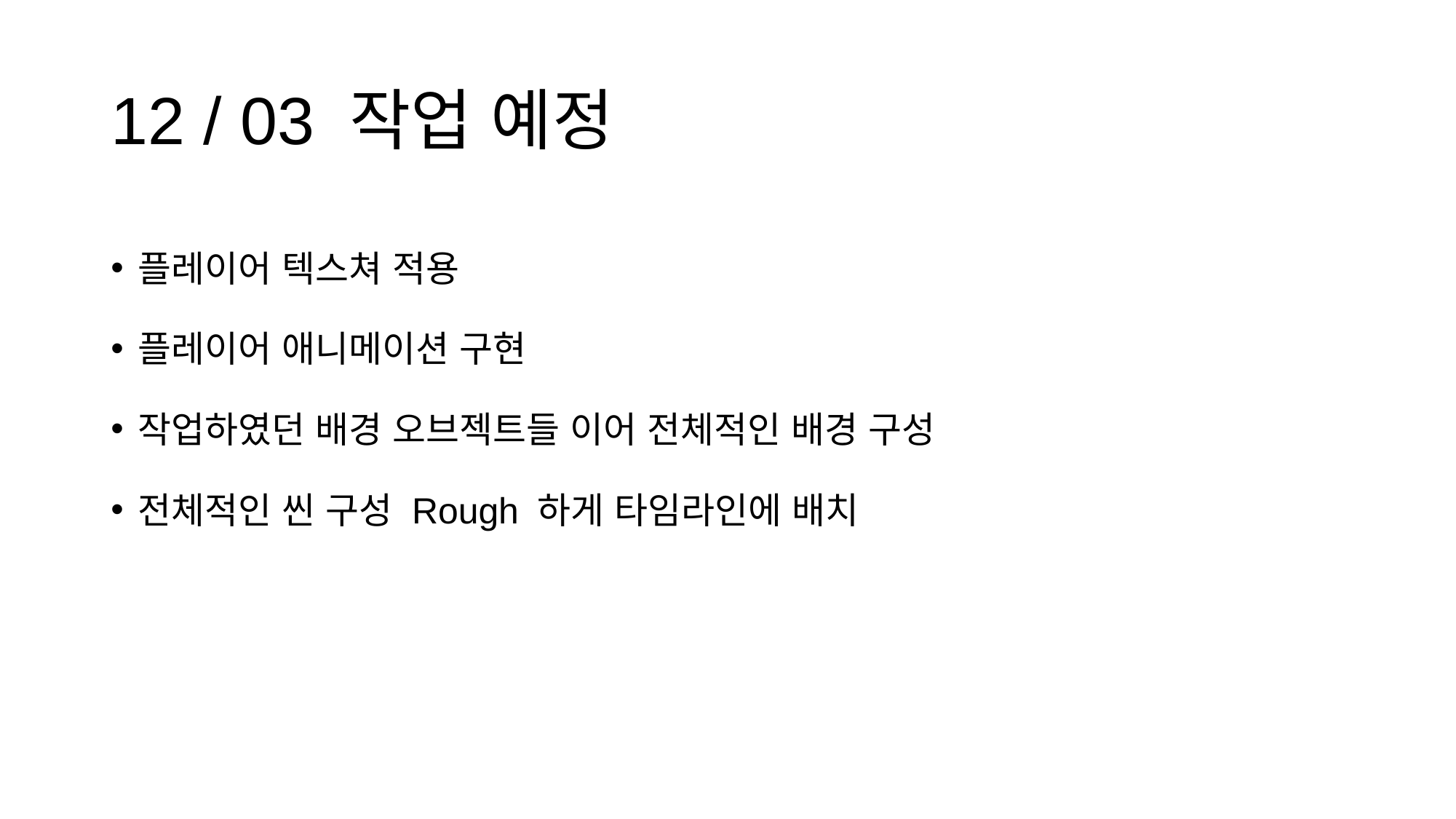

# 12 / 03 작업 예정
플레이어 텍스쳐 적용
플레이어 애니메이션 구현
작업하였던 배경 오브젝트들 이어 전체적인 배경 구성
전체적인 씬 구성 Rough 하게 타임라인에 배치